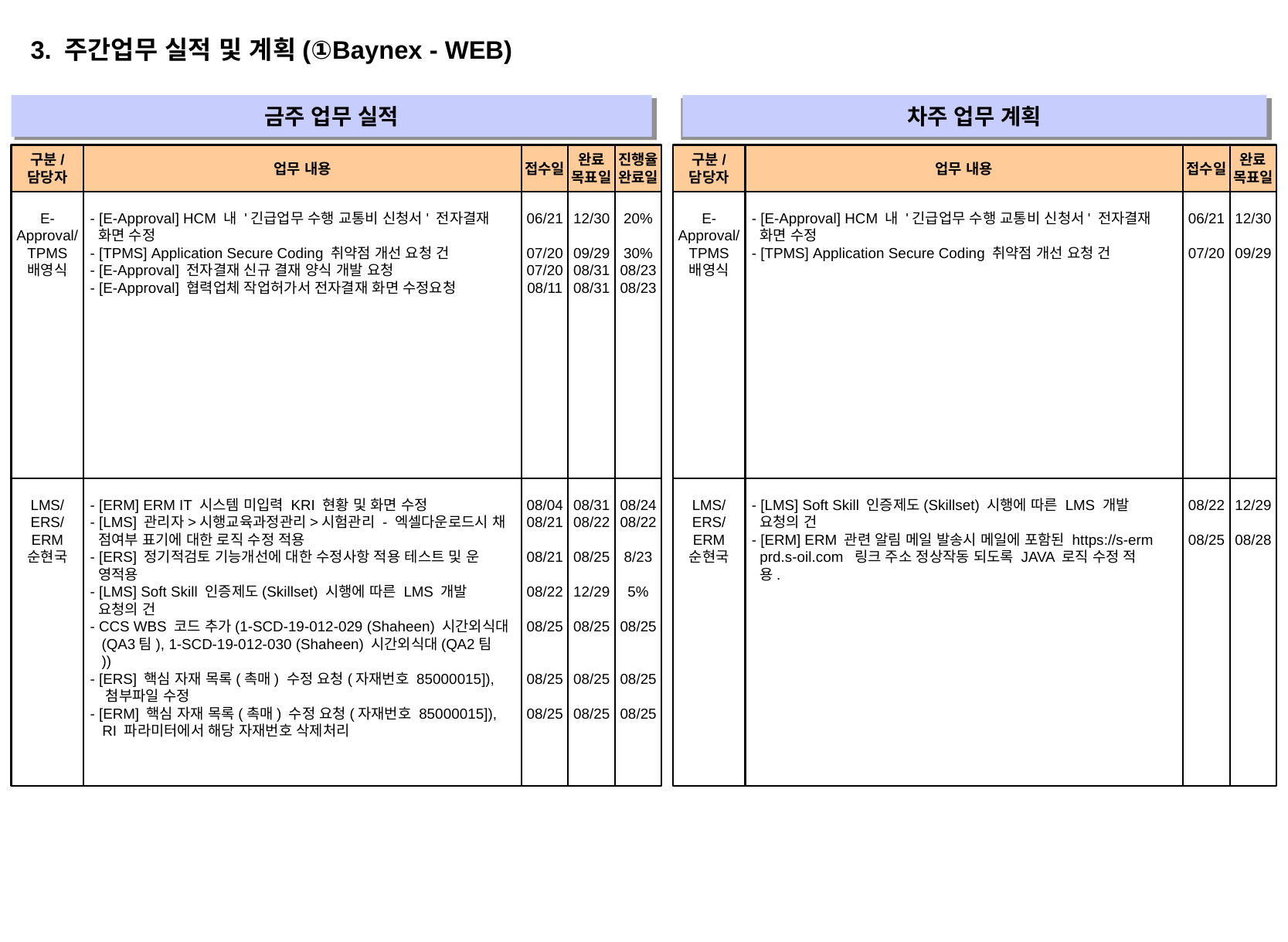

3. 주간업무 실적 및 계획(①Baynex - WEB)
금주 업무 실적
차주 업무 계획
" "
" "
구분/
담당자
업무 내용
접수일
완료
목표일
진행율
완료일
구분/
담당자
업무 내용
접수일
완료
목표일
E-Approval/
TPMS
배영식

- [E-Approval] HCM 내 '긴급업무 수행 교통비 신청서' 전자결재
  화면 수정
- [TPMS] Application Secure Coding 취약점 개선 요청 건
- [E-Approval] 전자결재 신규 결재 양식 개발 요청
- [E-Approval] 협력업체 작업허가서 전자결재 화면 수정요청
06/21
07/20
07/20
08/11
12/30
09/29
08/31
08/31
20%
30%
08/23
08/23
E-Approval/
TPMS
배영식

- [E-Approval] HCM 내 '긴급업무 수행 교통비 신청서' 전자결재
  화면 수정
- [TPMS] Application Secure Coding 취약점 개선 요청 건
06/21
07/20
12/30
09/29
LMS/
ERS/
ERM
순현국

- [ERM] ERM IT 시스템 미입력 KRI 현황 및 화면 수정
- [LMS] 관리자>시행교육과정관리>시험관리 - 엑셀다운로드시 채
  점여부 표기에 대한 로직 수정 적용
- [ERS] 정기적검토 기능개선에 대한 수정사항 적용 테스트 및 운
  영적용
- [LMS] Soft Skill 인증제도(Skillset) 시행에 따른 LMS 개발
  요청의 건
- CCS WBS 코드 추가(1-SCD-19-012-029 (Shaheen) 시간외식대
  (QA3팀), 1-SCD-19-012-030 (Shaheen) 시간외식대(QA2팀
  ))
- [ERS] 핵심 자재 목록(촉매) 수정 요청(자재번호 85000015]),
   첨부파일 수정
- [ERM] 핵심 자재 목록(촉매) 수정 요청(자재번호 85000015]),
   RI 파라미터에서 해당 자재번호 삭제처리
08/04
08/21
08/21
08/22
08/25
08/25
08/25
08/31
08/22
08/25
12/29
08/25
08/25
08/25
08/24
08/22
8/23
5%
08/25
08/25
08/25
LMS/
ERS/
ERM
순현국

- [LMS] Soft Skill 인증제도(Skillset) 시행에 따른 LMS 개발
  요청의 건
- [ERM] ERM 관련 알림 메일 발송시 메일에 포함된 https://s-erm
  prd.s-oil.com  링크 주소 정상작동 되도록 JAVA 로직 수정 적
  용.
08/22
08/25
12/29
08/28